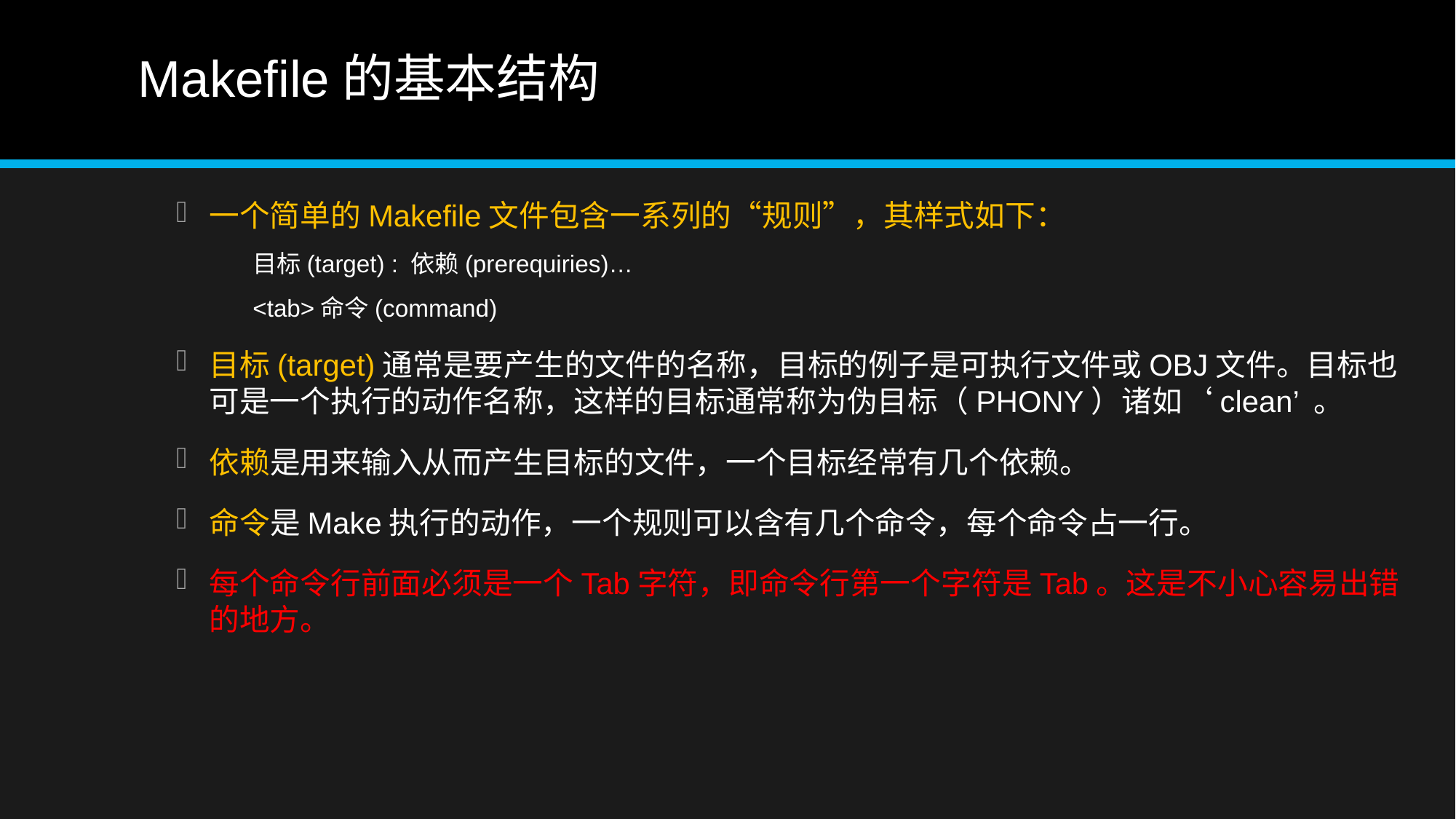

# Makefile的基本结构
一个简单的Makefile文件包含一系列的“规则”，其样式如下：
目标(target) : 依赖(prerequiries)…
<tab>命令(command)
目标(target)通常是要产生的文件的名称，目标的例子是可执行文件或OBJ文件。目标也可是一个执行的动作名称，这样的目标通常称为伪目标（PHONY）诸如‘clean’ 。
依赖是用来输入从而产生目标的文件，一个目标经常有几个依赖。
命令是Make执行的动作，一个规则可以含有几个命令，每个命令占一行。
每个命令行前面必须是一个Tab字符，即命令行第一个字符是Tab。这是不小心容易出错的地方。